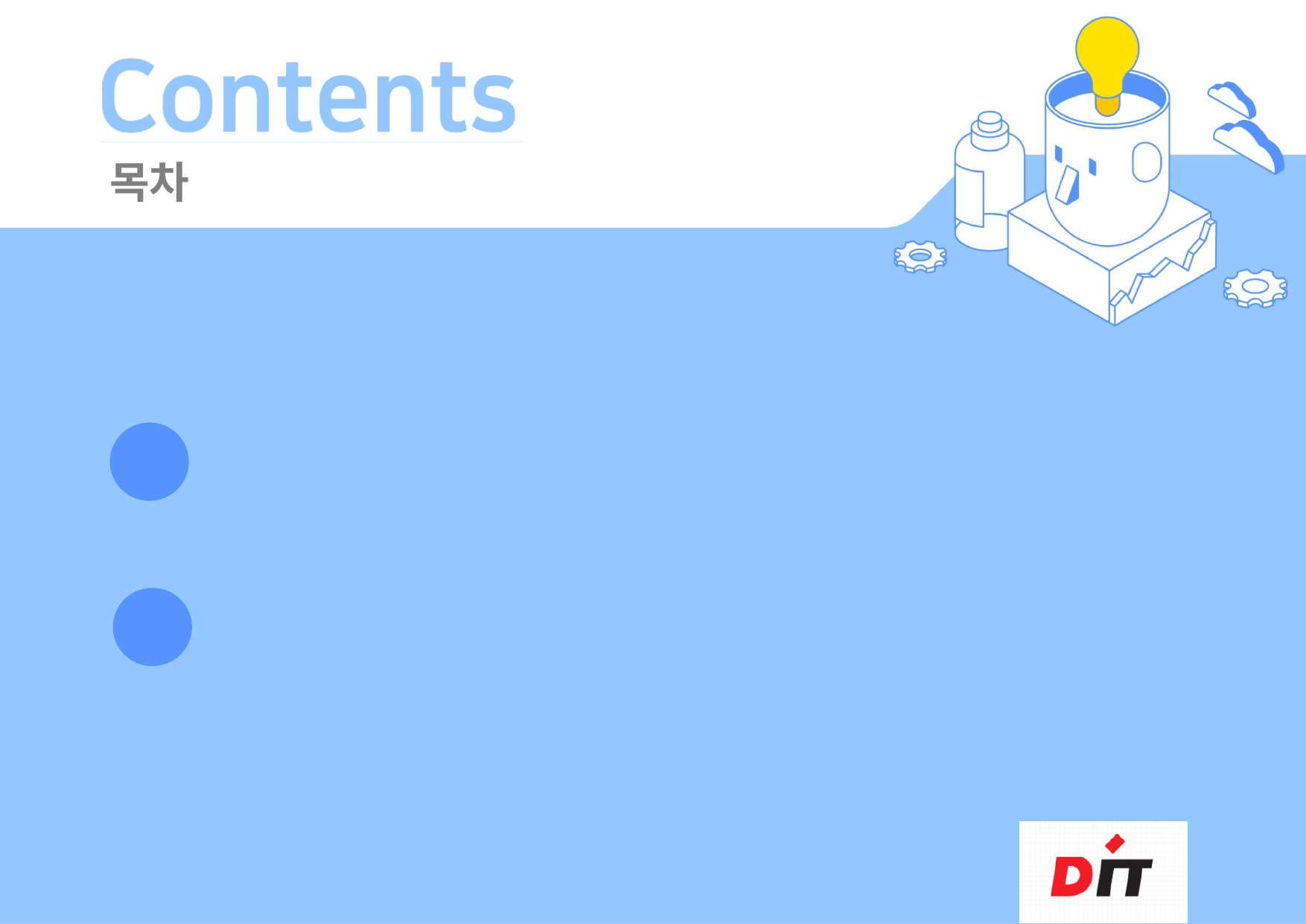

목차
분석
주요 기능.
Ⅰ
설계
추가할 기능.
Ⅱ